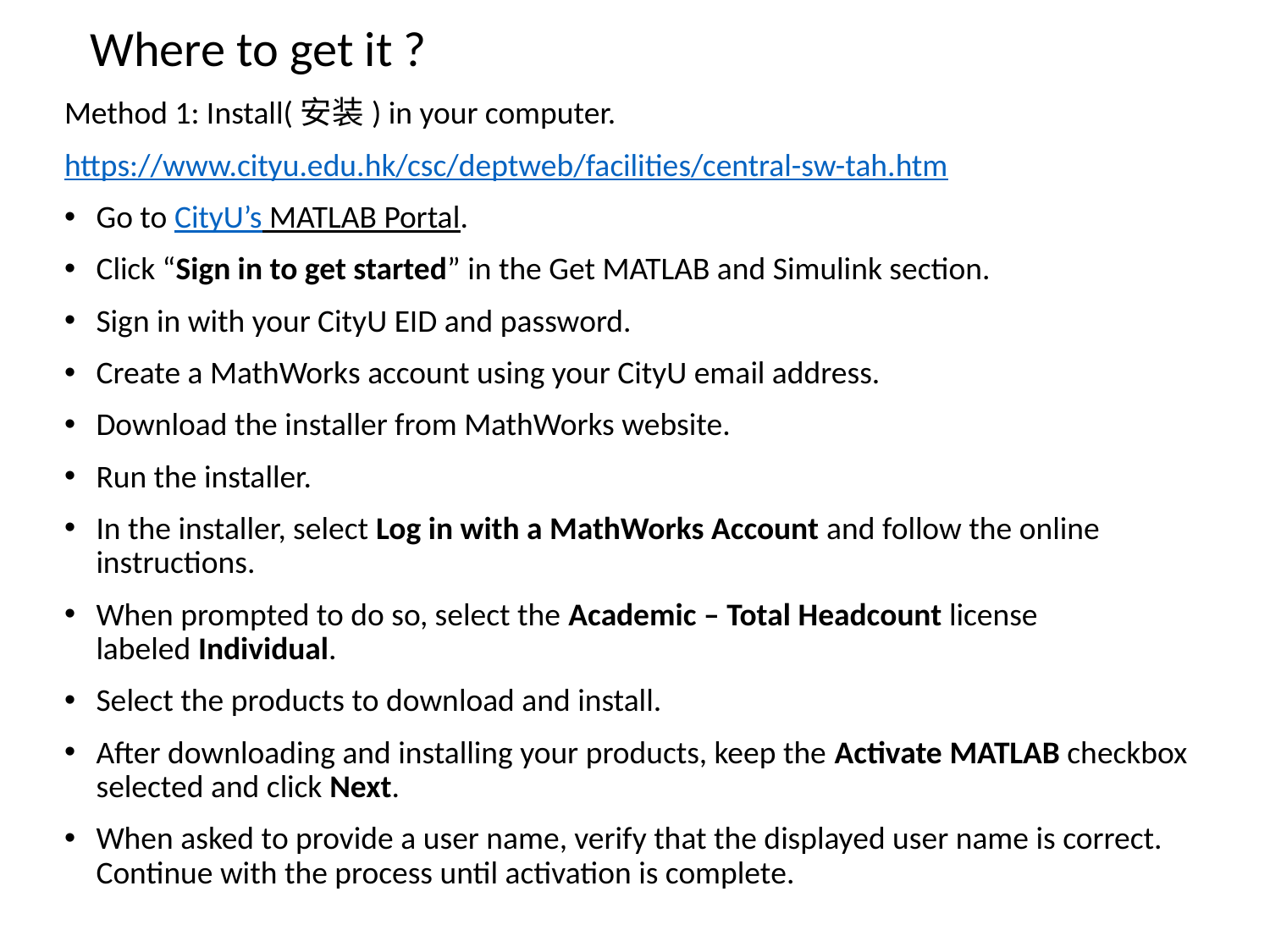

# Where to get it ?
Method 1: Install(安装) in your computer.
https://www.cityu.edu.hk/csc/deptweb/facilities/central-sw-tah.htm
Go to CityU’s MATLAB Portal.
Click “Sign in to get started” in the Get MATLAB and Simulink section.
Sign in with your CityU EID and password.
Create a MathWorks account using your CityU email address.
Download the installer from MathWorks website.
Run the installer.
In the installer, select Log in with a MathWorks Account and follow the online instructions.
When prompted to do so, select the Academic – Total Headcount license labeled Individual.
Select the products to download and install.
After downloading and installing your products, keep the Activate MATLAB checkbox selected and click Next.
When asked to provide a user name, verify that the displayed user name is correct. Continue with the process until activation is complete.

3